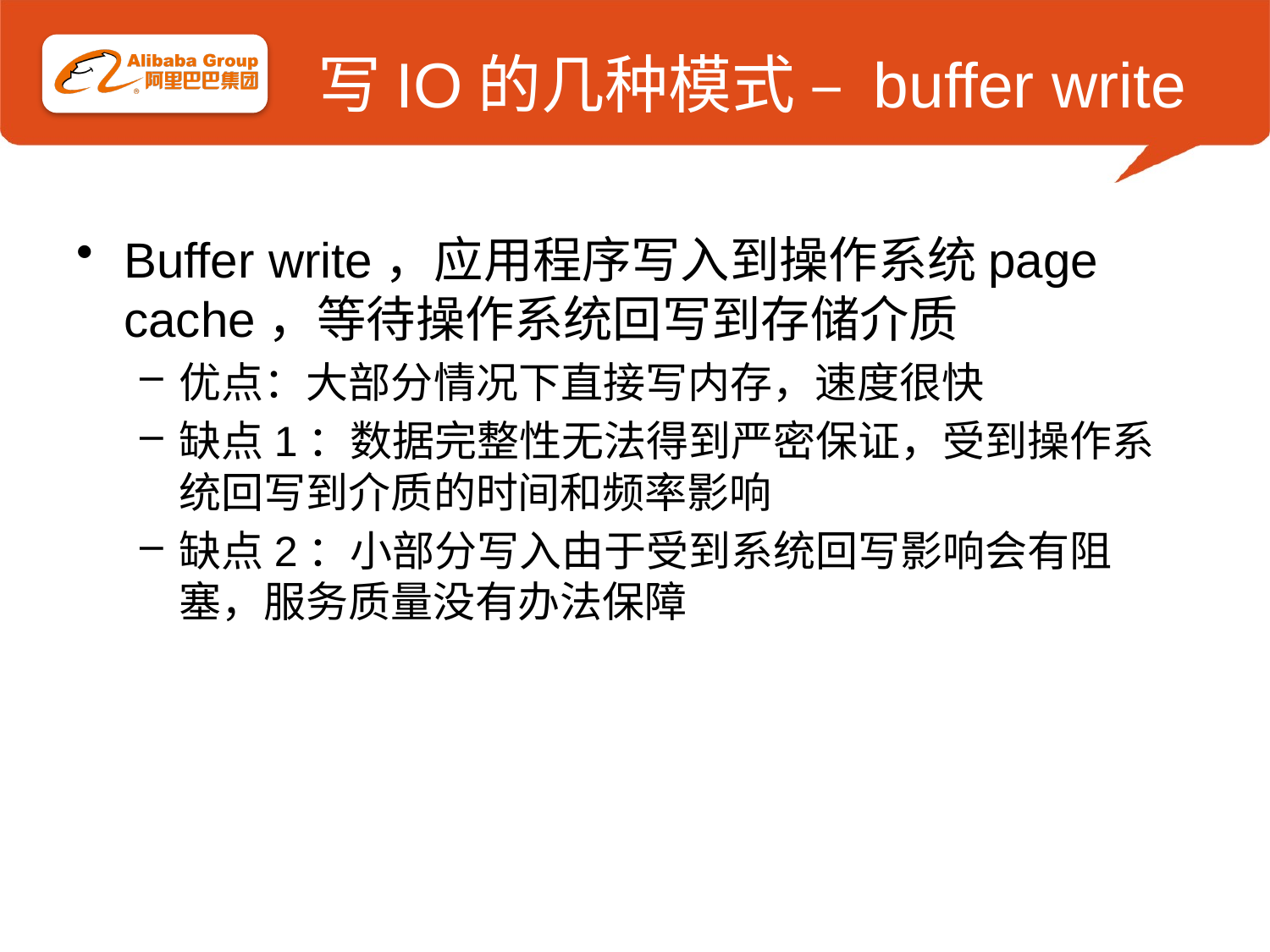

# 写IO的几种模式 – buffer write
Buffer write，应用程序写入到操作系统page cache，等待操作系统回写到存储介质
优点：大部分情况下直接写内存，速度很快
缺点1：数据完整性无法得到严密保证，受到操作系统回写到介质的时间和频率影响
缺点2：小部分写入由于受到系统回写影响会有阻塞，服务质量没有办法保障